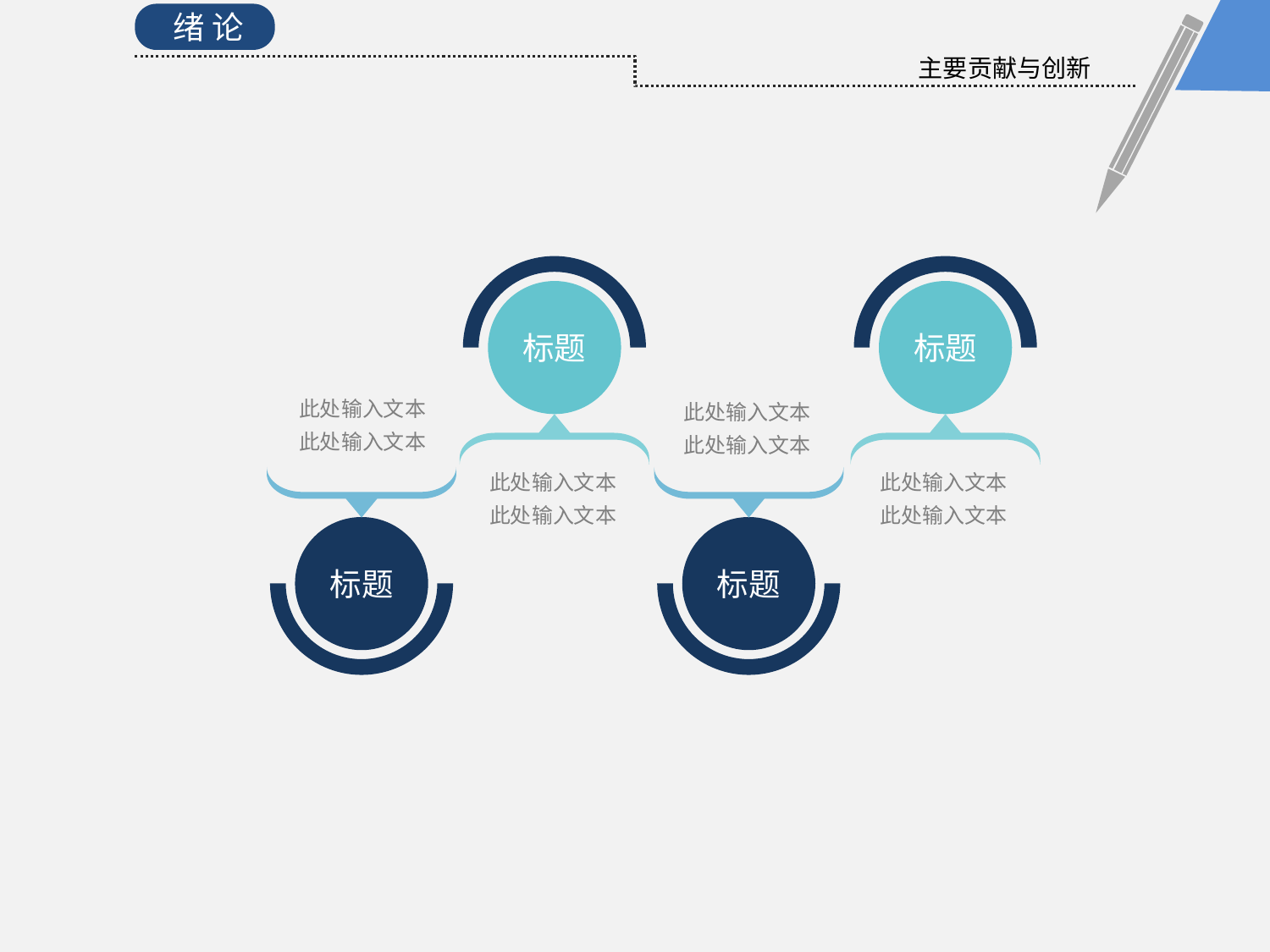

绪 论

主要贡献与创新

标题
标题
此处输入文本
此处输入文本
此处输入文本
此处输入文本

此处输入文本
此处输入文本
此处输入文本
此处输入文本

标题
标题